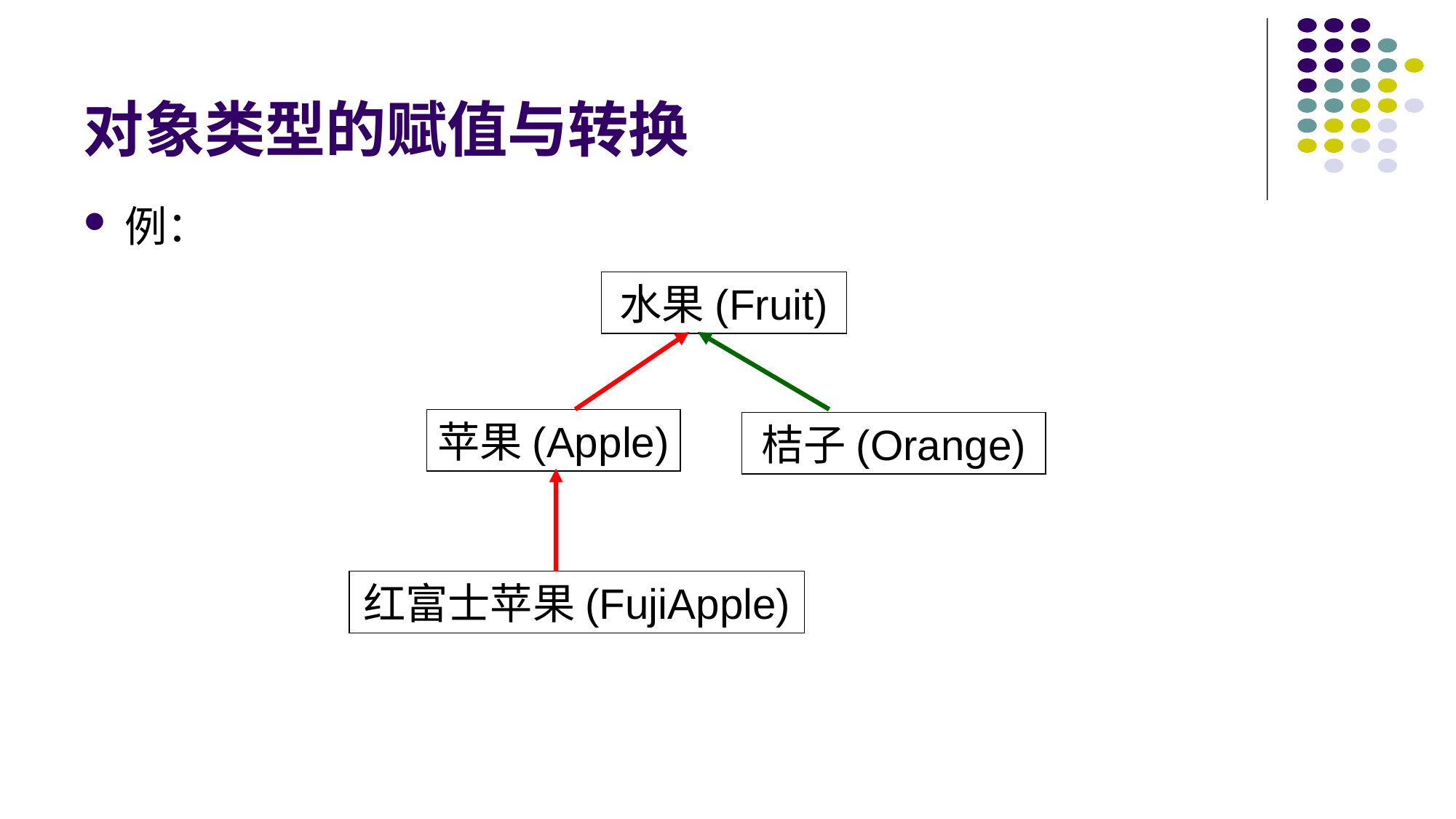

# 对象类型的赋值与转换
例：
水果(Fruit)

苹果(Apple)
桔子(Orange)

红富士苹果(FujiApple)
54